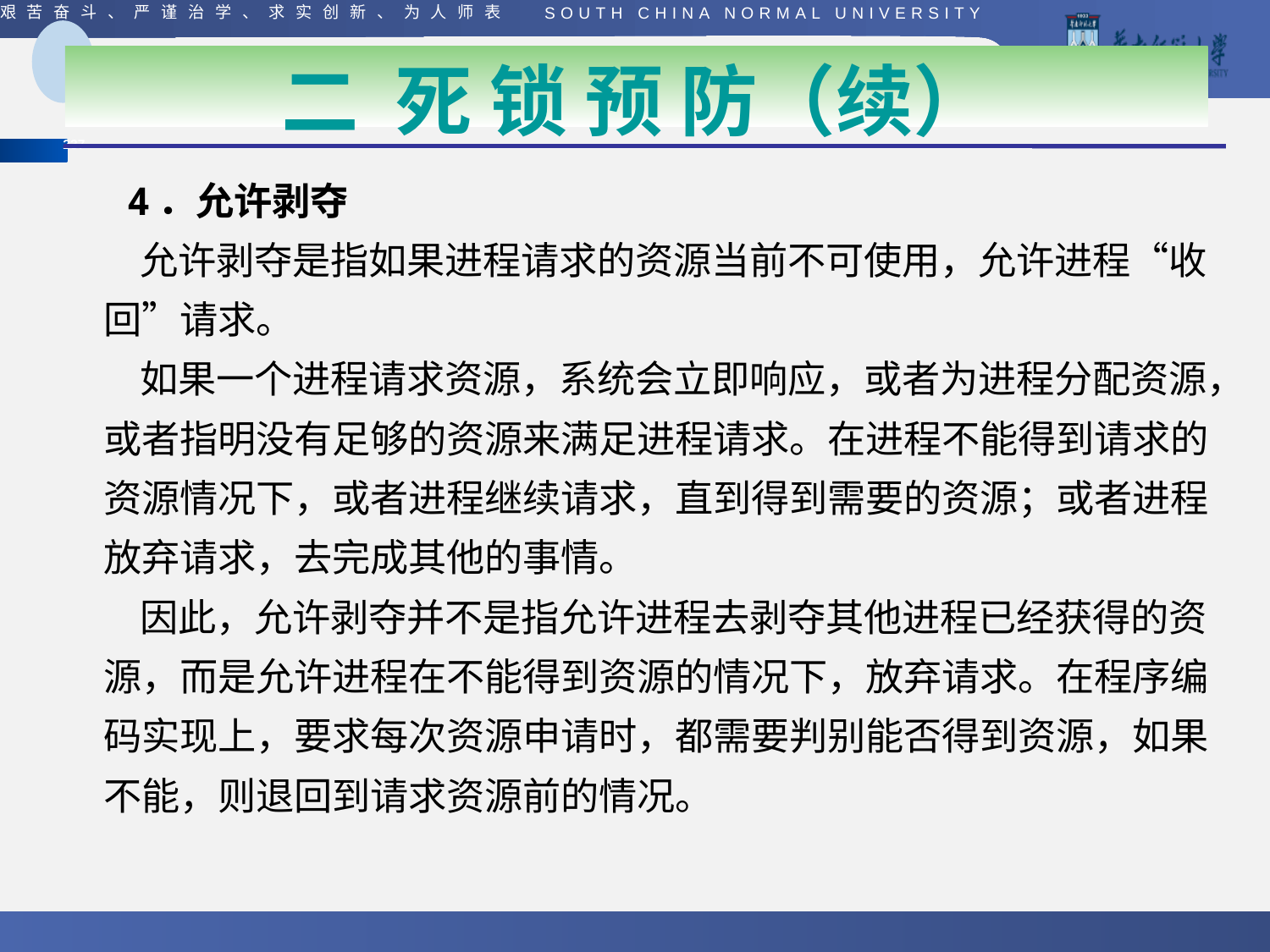

#
二  死 锁 预 防（续）
  4．允许剥夺
      允许剥夺是指如果进程请求的资源当前不可使用，允许进程“收回”请求。
      如果一个进程请求资源，系统会立即响应，或者为进程分配资源，或者指明没有足够的资源来满足进程请求。在进程不能得到请求的资源情况下，或者进程继续请求，直到得到需要的资源；或者进程放弃请求，去完成其他的事情。
      因此，允许剥夺并不是指允许进程去剥夺其他进程已经获得的资源，而是允许进程在不能得到资源的情况下，放弃请求。在程序编码实现上，要求每次资源申请时，都需要判别能否得到资源，如果不能，则退回到请求资源前的情况。

237